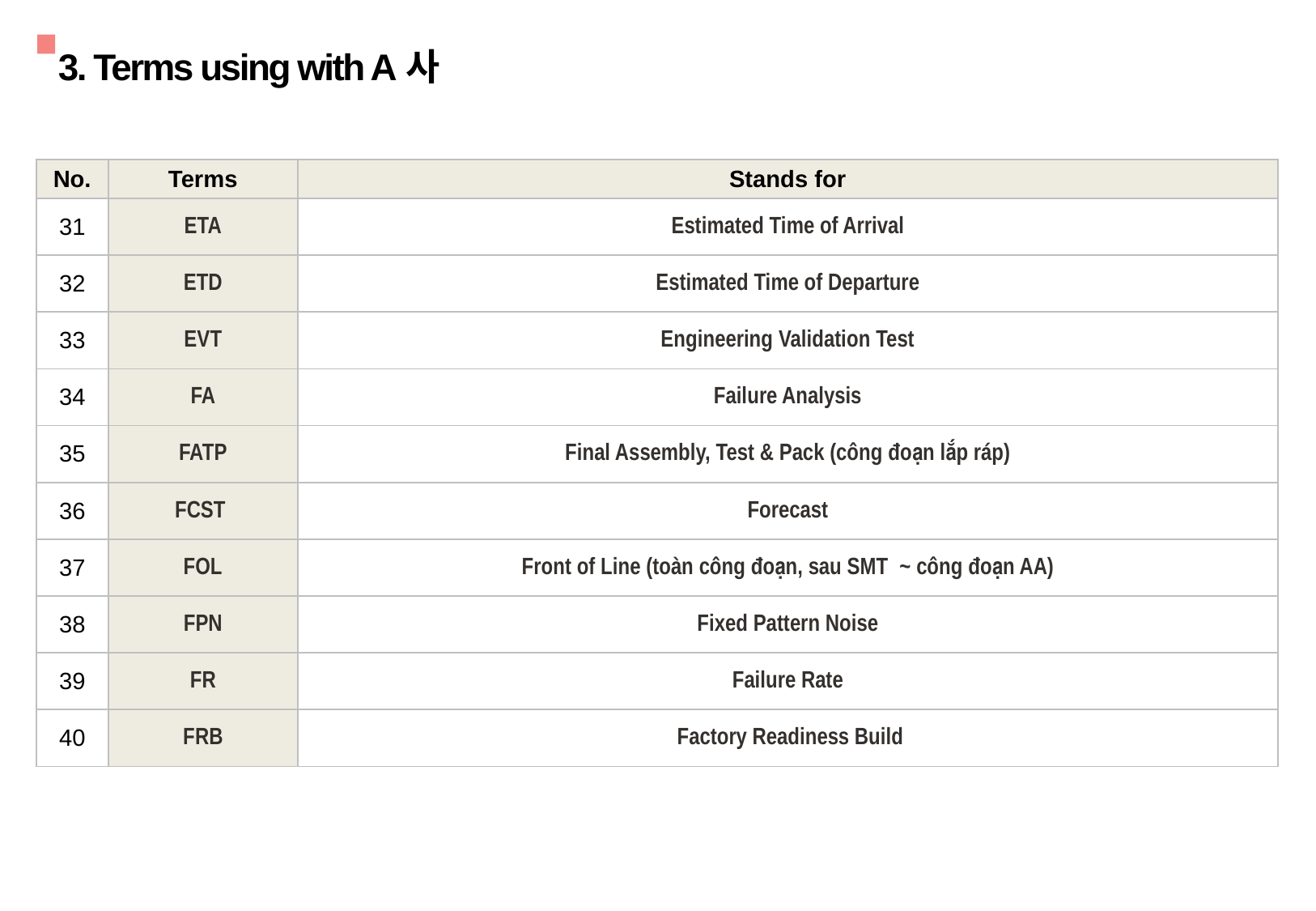

3. Terms using with A사

| No. | Terms | Stands for |
| --- | --- | --- |
| 31 | ETA | Estimated Time of Arrival |
| 32 | ETD | Estimated Time of Departure |
| 33 | EVT | Engineering Validation Test |
| 34 | FA | Failure Analysis |
| 35 | FATP | Final Assembly, Test & Pack (công đoạn lắp ráp) |
| 36 | FCST | Forecast |
| 37 | FOL | Front of Line (toàn công đoạn, sau SMT ~ công đoạn AA) |
| 38 | FPN | Fixed Pattern Noise |
| 39 | FR | Failure Rate |
| 40 | FRB | Factory Readiness Build |